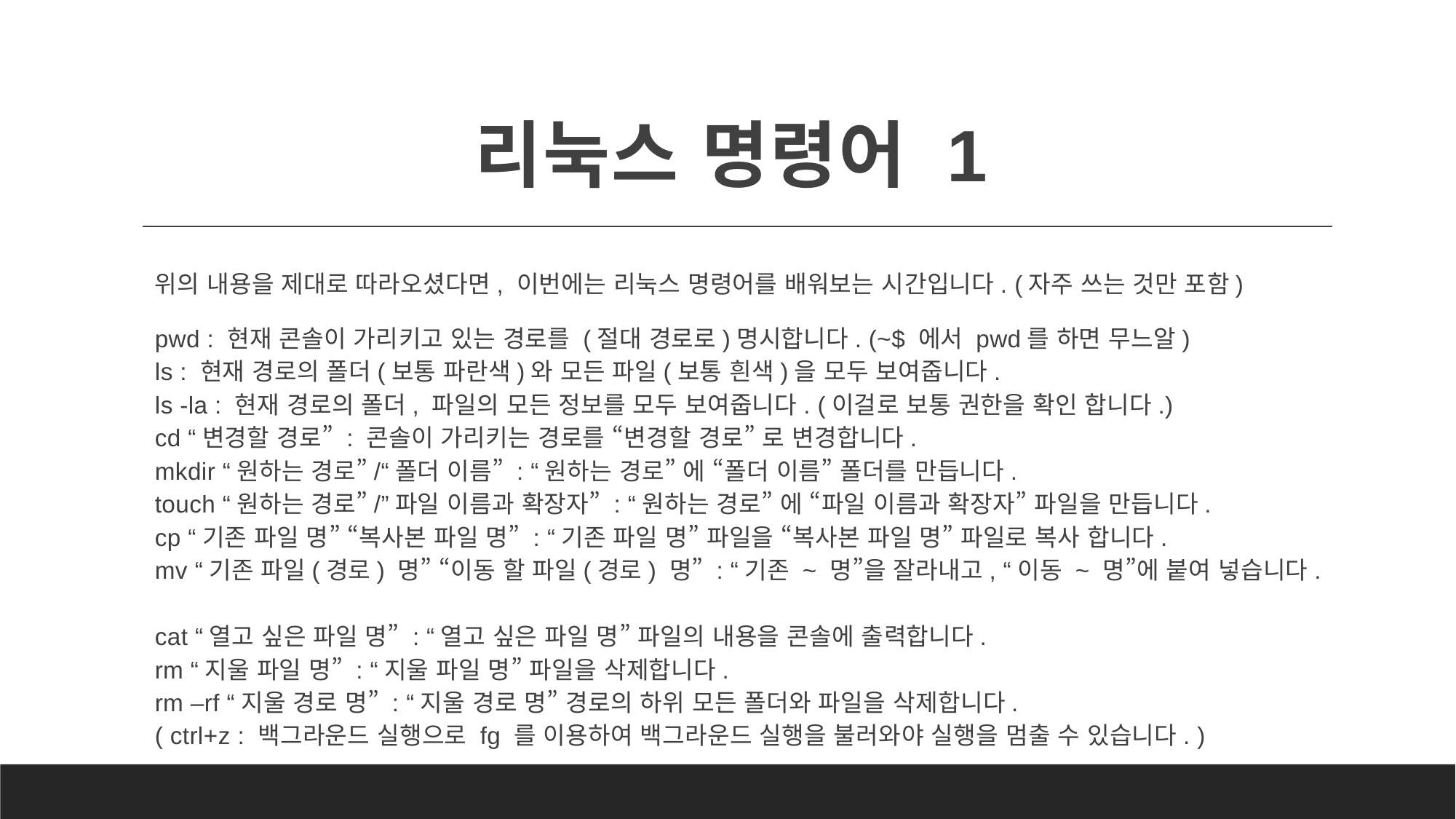

# 리눅스 명령어 1
위의 내용을 제대로 따라오셨다면, 이번에는 리눅스 명령어를 배워보는 시간입니다. (자주 쓰는 것만 포함)
pwd : 현재 콘솔이 가리키고 있는 경로를 (절대 경로로)명시합니다. (~$ 에서 pwd를 하면 무느알)
ls : 현재 경로의 폴더(보통 파란색)와 모든 파일(보통 흰색)을 모두 보여줍니다.
ls -la : 현재 경로의 폴더, 파일의 모든 정보를 모두 보여줍니다. (이걸로 보통 권한을 확인 합니다.)
cd “변경할 경로” : 콘솔이 가리키는 경로를 “변경할 경로” 로 변경합니다.
mkdir “원하는 경로”/“폴더 이름” : “원하는 경로” 에 “폴더 이름” 폴더를 만듭니다.
touch “원하는 경로”/”파일 이름과 확장자” : “원하는 경로” 에 “파일 이름과 확장자” 파일을 만듭니다.
cp “기존 파일 명” “복사본 파일 명” : “기존 파일 명” 파일을 “복사본 파일 명” 파일로 복사 합니다.
mv “기존 파일(경로) 명” “이동 할 파일(경로) 명” : “기존 ~ 명”을 잘라내고, “이동 ~ 명”에 붙여 넣습니다.
cat “열고 싶은 파일 명” : “열고 싶은 파일 명” 파일의 내용을 콘솔에 출력합니다.
rm “지울 파일 명” : “지울 파일 명” 파일을 삭제합니다.
rm –rf “지울 경로 명” : “지울 경로 명” 경로의 하위 모든 폴더와 파일을 삭제합니다.
( ctrl+z : 백그라운드 실행으로 fg 를 이용하여 백그라운드 실행을 불러와야 실행을 멈출 수 있습니다. )